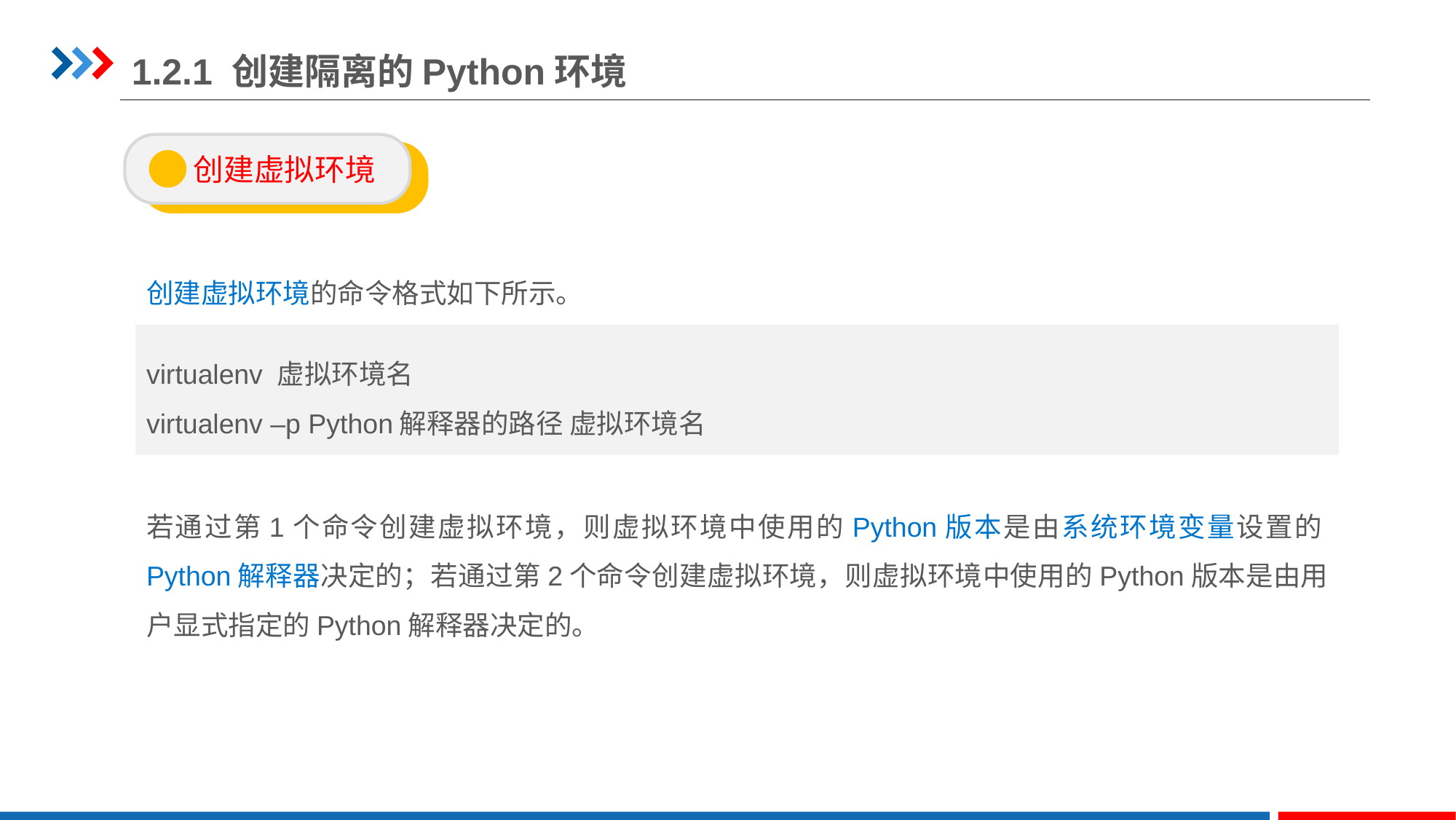

1.2.1 创建隔离的Python环境
    创建虚拟环境

创建虚拟环境的命令格式如下所示。
virtualenv 虚拟环境名
virtualenv –p Python解释器的路径 虚拟环境名
若通过第1个命令创建虚拟环境，则虚拟环境中使用的Python版本是由系统环境变量设置的Python解释器决定的；若通过第2个命令创建虚拟环境，则虚拟环境中使用的Python版本是由用户显式指定的Python解释器决定的。